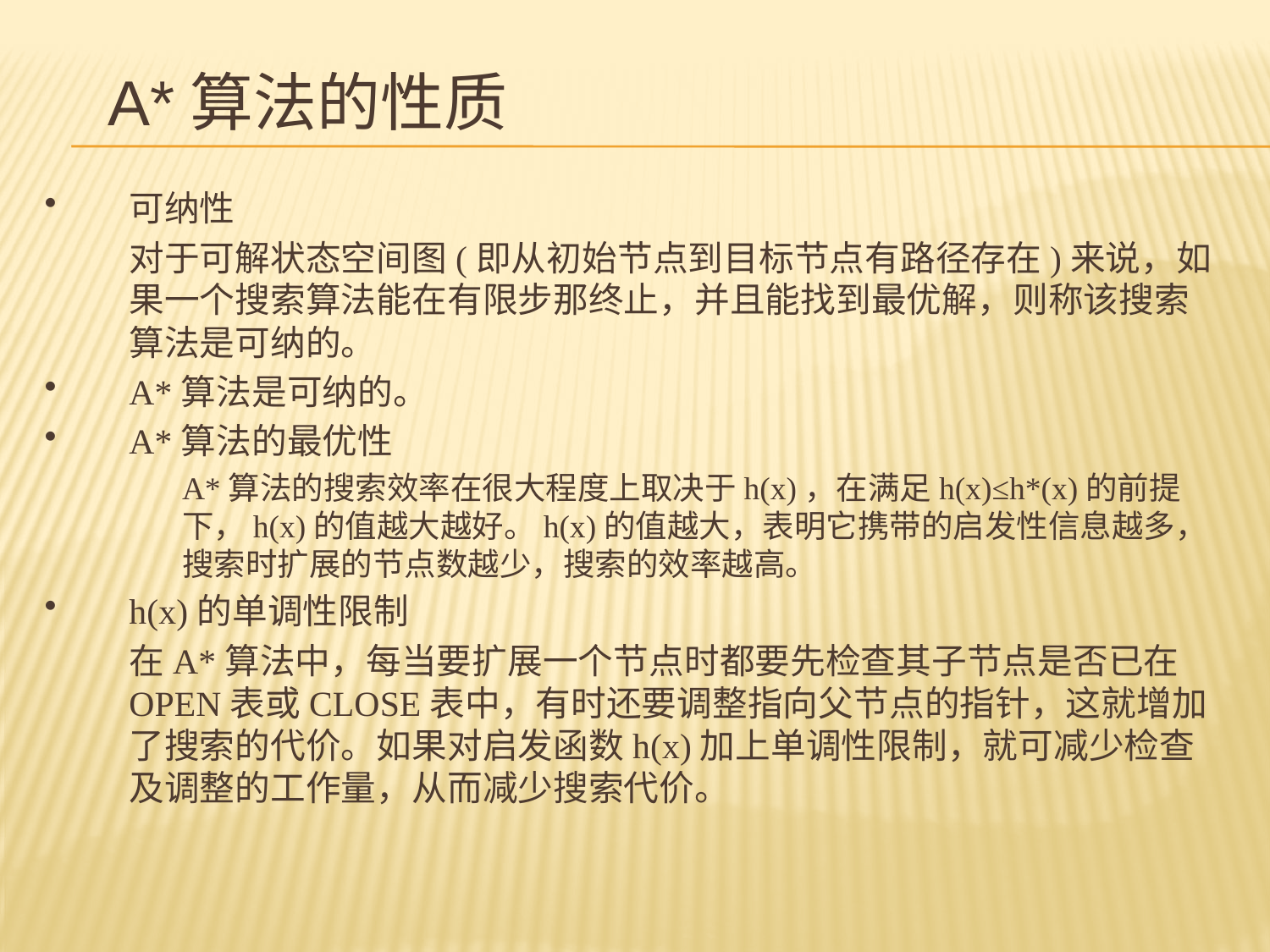

# A*算法的性质
可纳性
	对于可解状态空间图(即从初始节点到目标节点有路径存在)来说，如果一个搜索算法能在有限步那终止，并且能找到最优解，则称该搜索算法是可纳的。
A*算法是可纳的。
A*算法的最优性
	A*算法的搜索效率在很大程度上取决于h(x)，在满足h(x)≤h*(x)的前提下，h(x)的值越大越好。h(x)的值越大，表明它携带的启发性信息越多，搜索时扩展的节点数越少，搜索的效率越高。
h(x)的单调性限制
	在A*算法中，每当要扩展一个节点时都要先检查其子节点是否已在OPEN表或CLOSE表中，有时还要调整指向父节点的指针，这就增加了搜索的代价。如果对启发函数h(x)加上单调性限制，就可减少检查及调整的工作量，从而减少搜索代价。
42